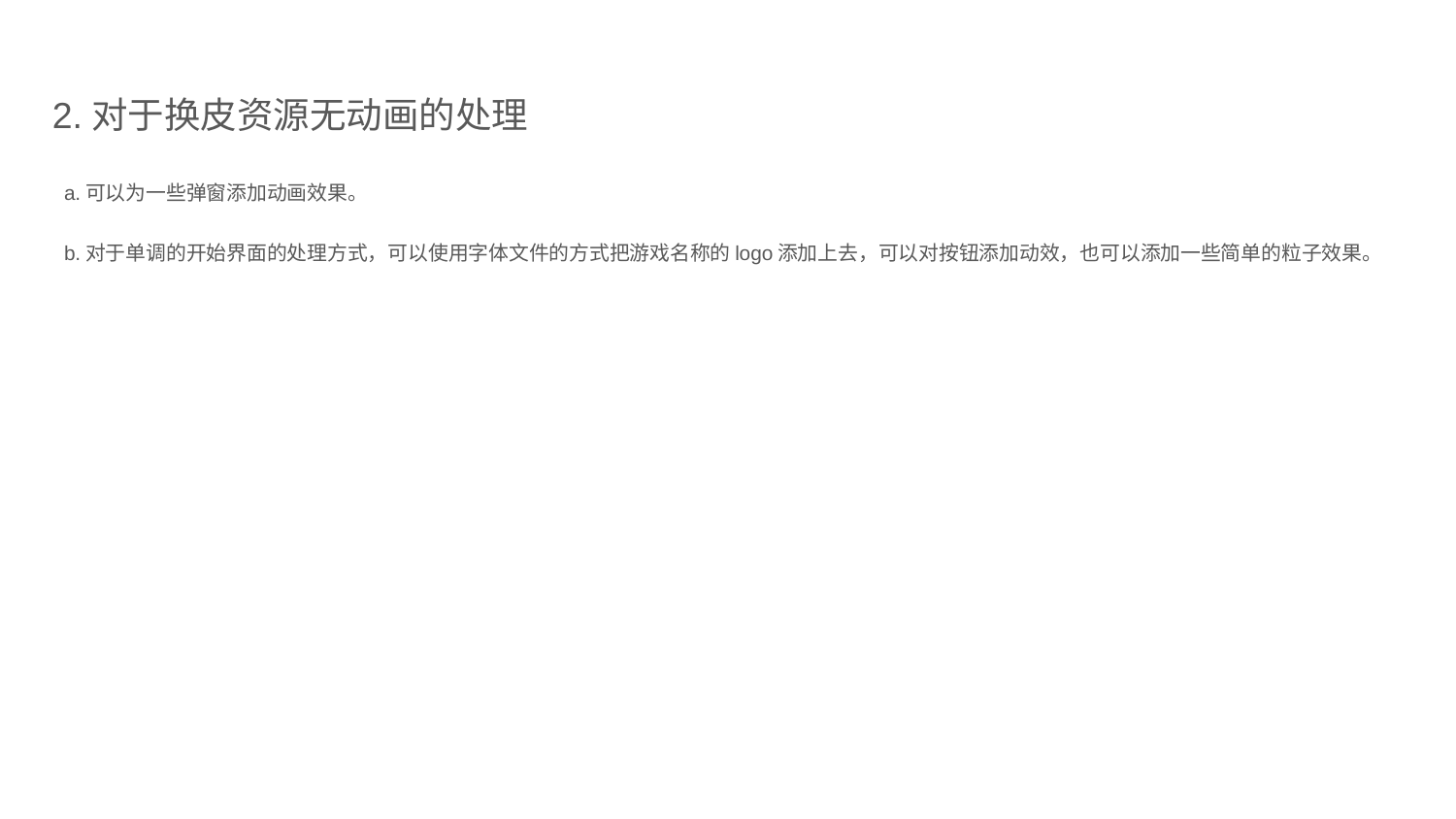

# 2.对于换皮资源无动画的处理
a.可以为一些弹窗添加动画效果。
b.对于单调的开始界面的处理方式，可以使用字体文件的方式把游戏名称的logo添加上去，可以对按钮添加动效，也可以添加一些简单的粒子效果。